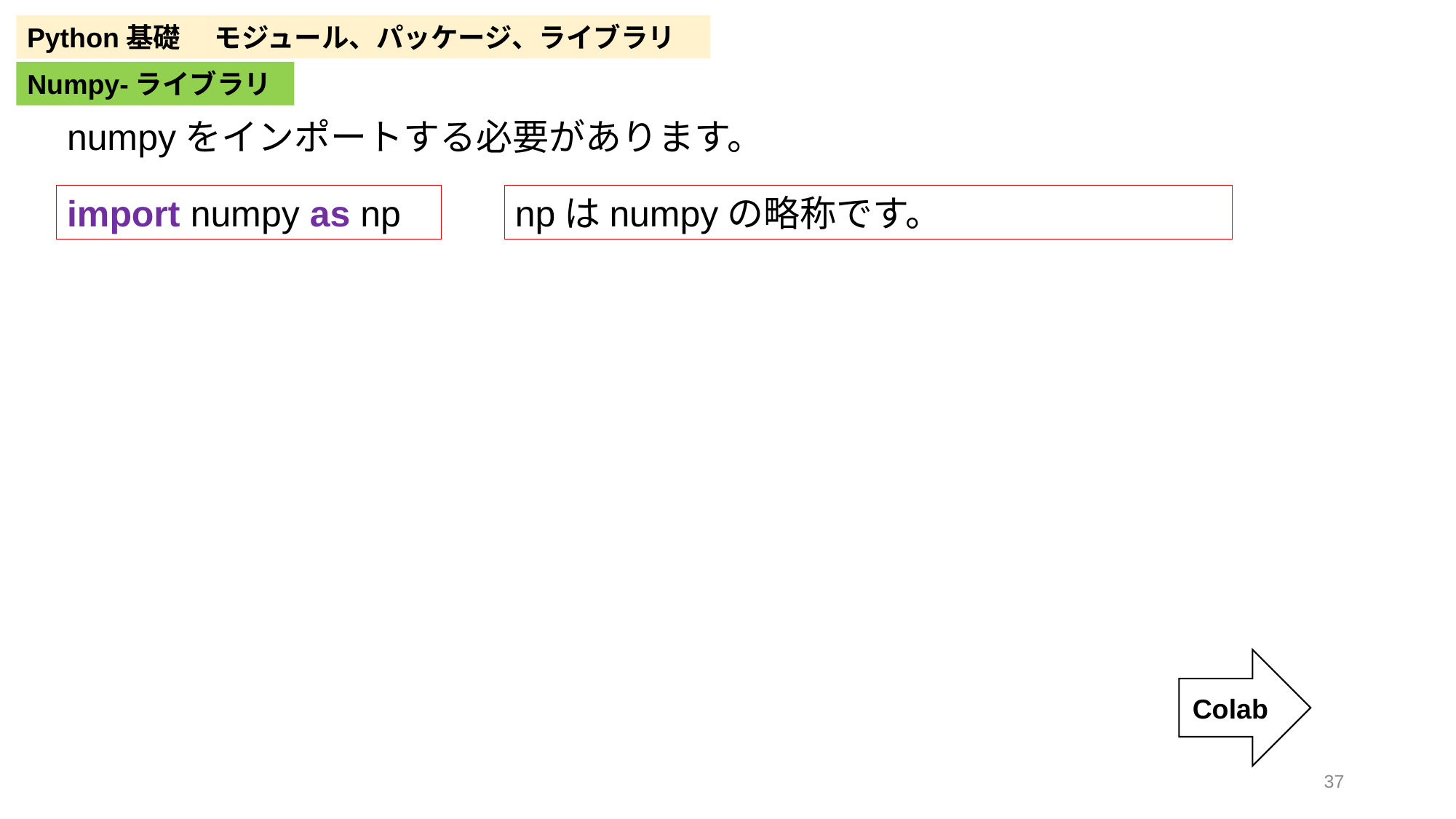

Python基礎
モジュール、パッケージ、ライブラリ
Numpy-ライブラリ
numpyをインポートする必要があります。
import numpy as np
npはnumpyの略称です。
Colab
37